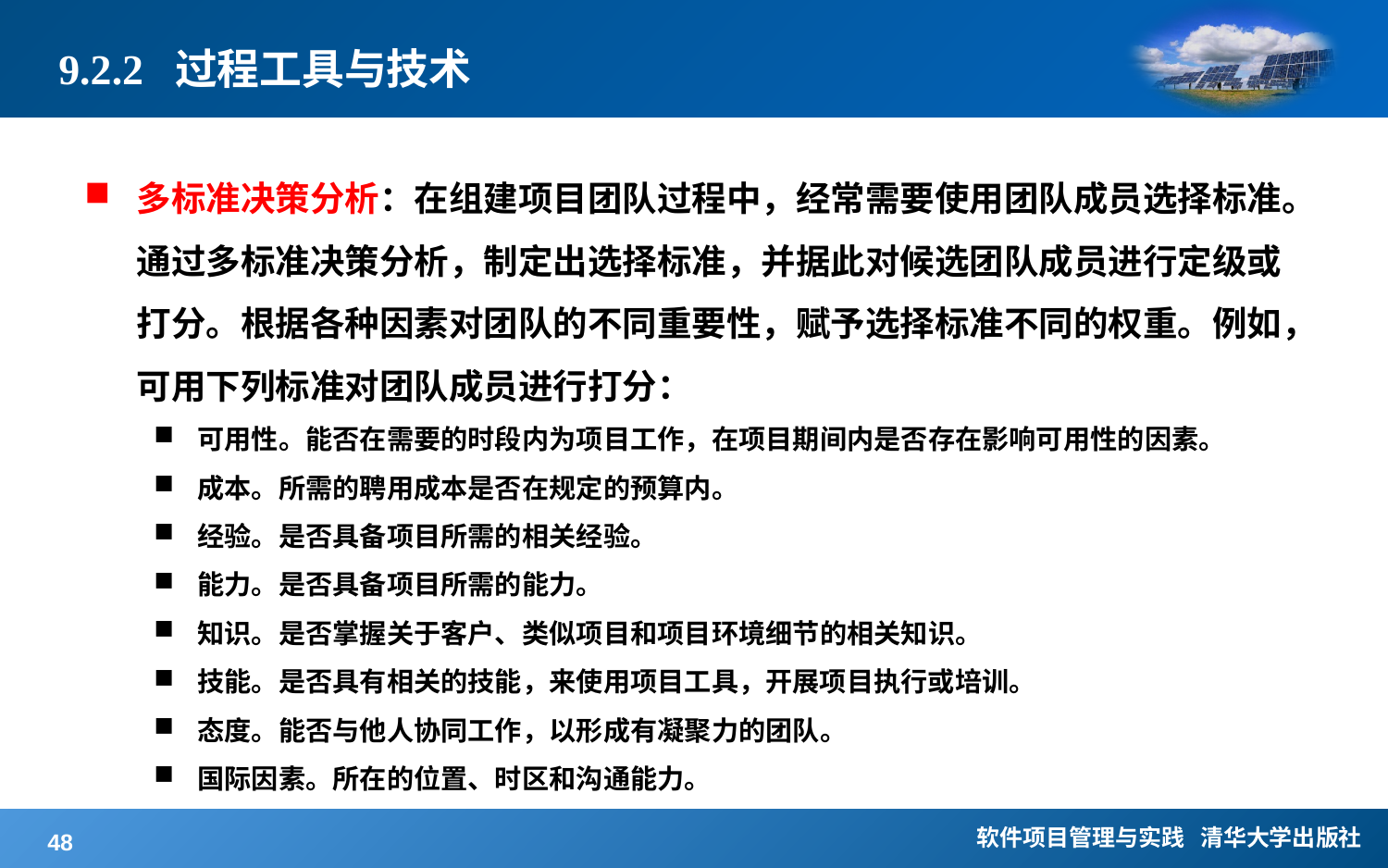

# 9.2.2  过程工具与技术
多标准决策分析：在组建项目团队过程中，经常需要使用团队成员选择标准。通过多标准决策分析，制定出选择标准，并据此对候选团队成员进行定级或打分。根据各种因素对团队的不同重要性，赋予选择标准不同的权重。例如，可用下列标准对团队成员进行打分：
可用性。能否在需要的时段内为项目工作，在项目期间内是否存在影响可用性的因素。
成本。所需的聘用成本是否在规定的预算内。
经验。是否具备项目所需的相关经验。
能力。是否具备项目所需的能力。
知识。是否掌握关于客户、类似项目和项目环境细节的相关知识。
技能。是否具有相关的技能，来使用项目工具，开展项目执行或培训。
态度。能否与他人协同工作，以形成有凝聚力的团队。
国际因素。所在的位置、时区和沟通能力。